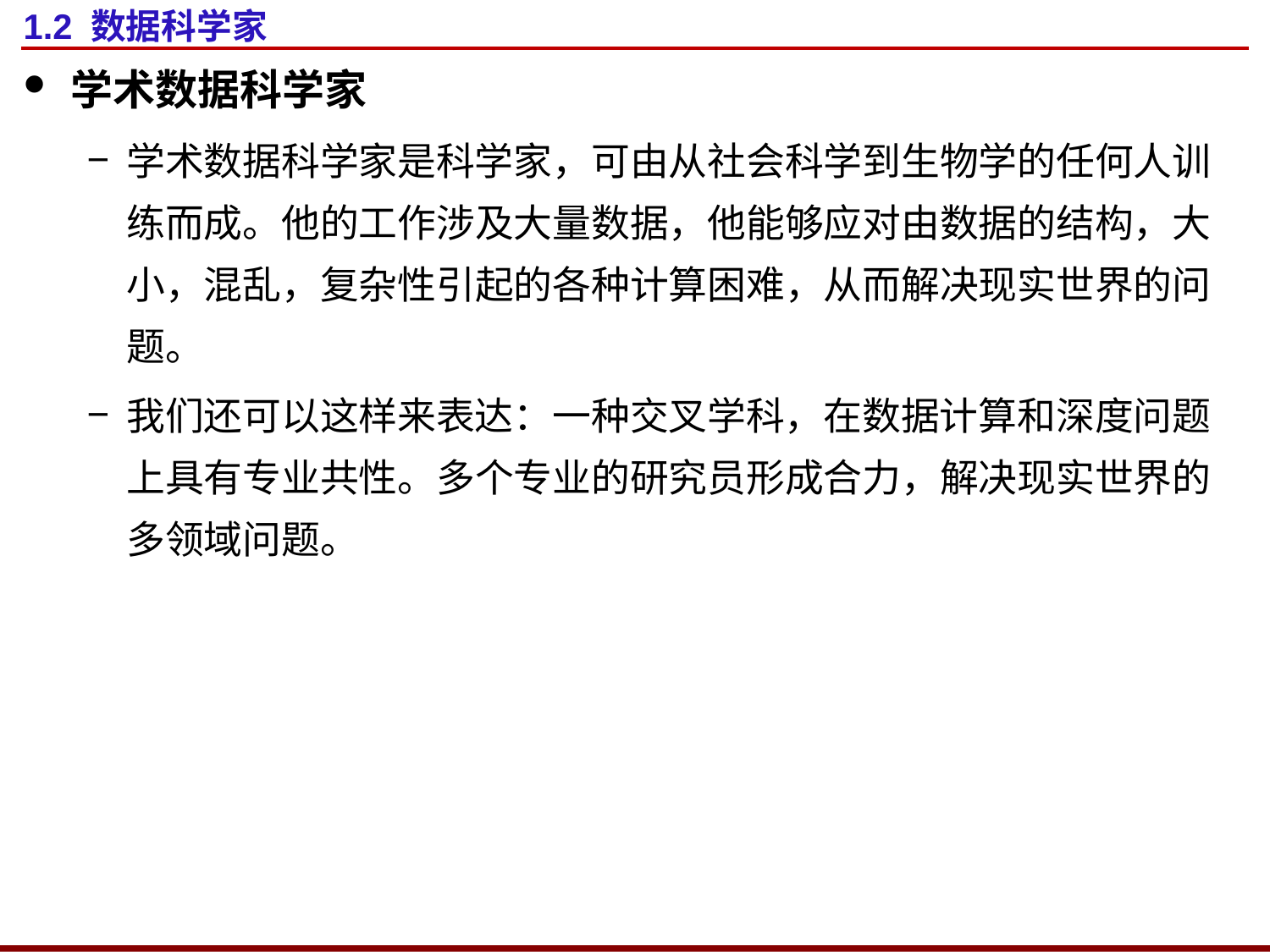

# 1.2 数据科学家
学术数据科学家
学术数据科学家是科学家，可由从社会科学到生物学的任何人训练而成。他的工作涉及大量数据，他能够应对由数据的结构，大小，混乱，复杂性引起的各种计算困难，从而解决现实世界的问题。
我们还可以这样来表达：一种交叉学科，在数据计算和深度问题上具有专业共性。多个专业的研究员形成合力，解决现实世界的多领域问题。